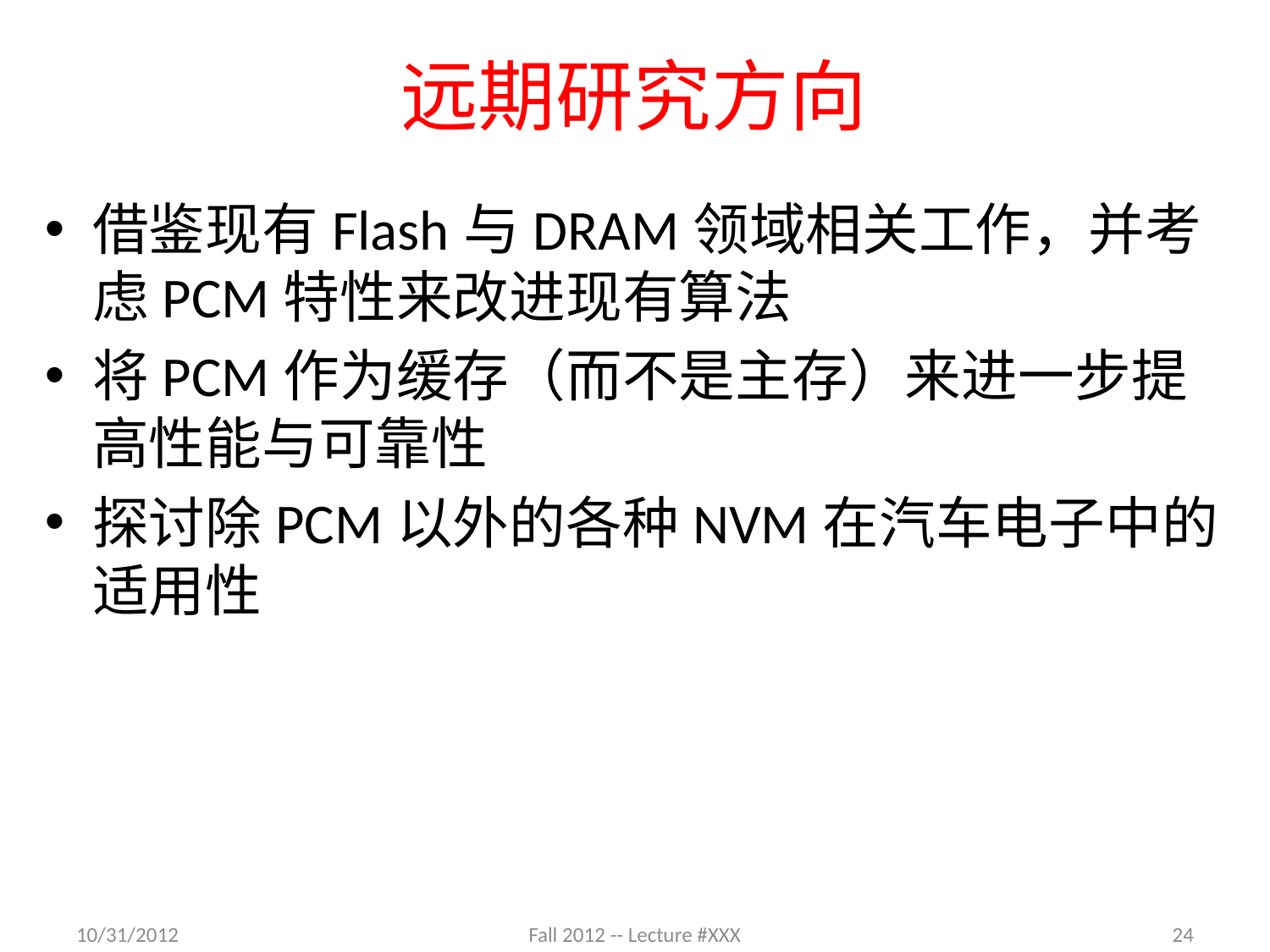

# 远期研究方向
借鉴现有Flash与DRAM领域相关工作，并考虑PCM特性来改进现有算法
将PCM作为缓存（而不是主存）来进一步提高性能与可靠性
探讨除PCM以外的各种NVM在汽车电子中的适用性
10/31/2012
Fall 2012 -- Lecture #XXX
24